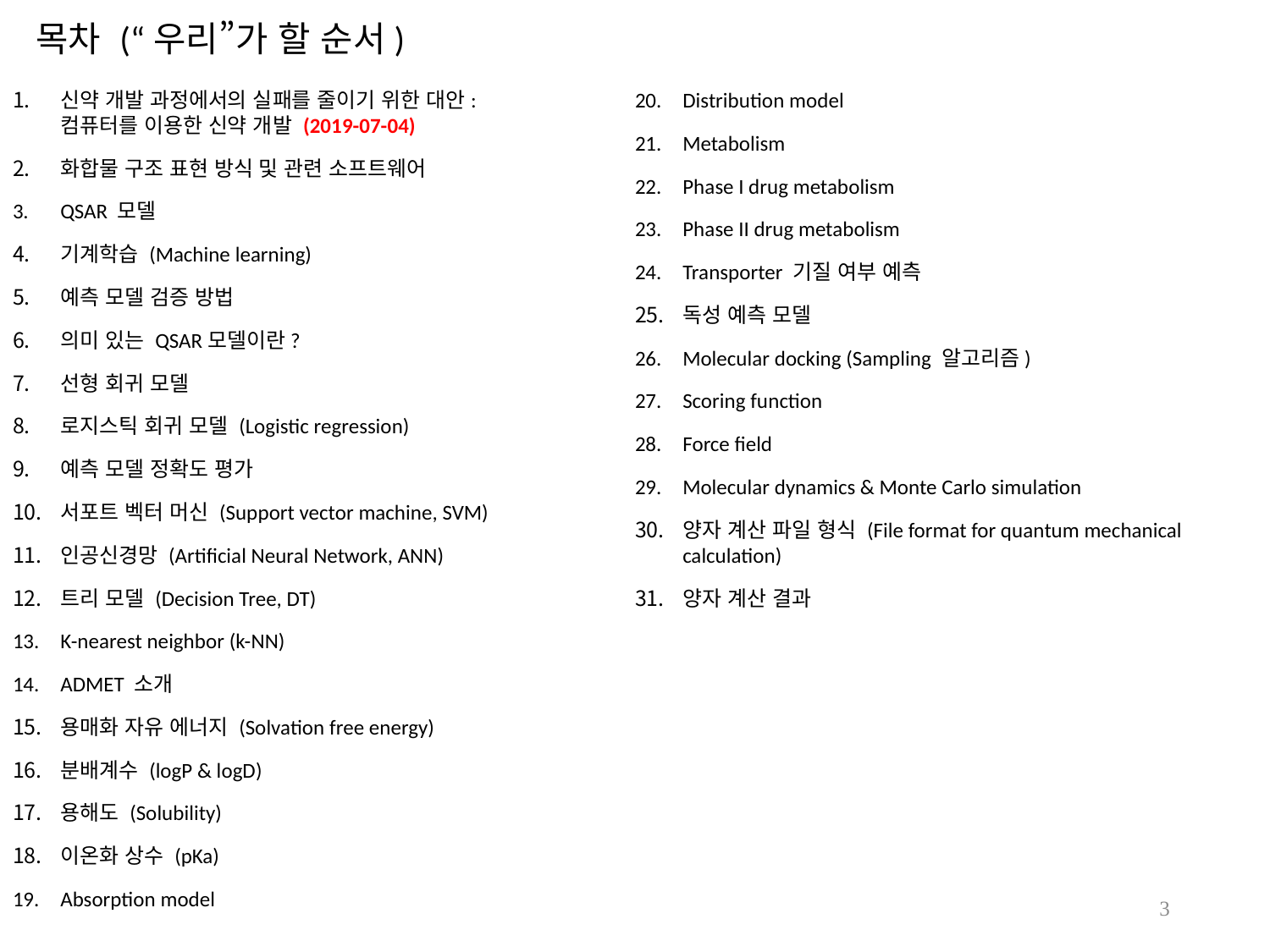

# 목차 (“우리”가 할 순서)
신약 개발 과정에서의 실패를 줄이기 위한 대안:
컴퓨터를 이용한 신약 개발 (2019-07-04)
화합물 구조 표현 방식 및 관련 소프트웨어
QSAR 모델
기계학습 (Machine learning)
예측 모델 검증 방법
의미 있는 QSAR모델이란?
선형 회귀 모델
로지스틱 회귀 모델 (Logistic regression)
예측 모델 정확도 평가
서포트 벡터 머신 (Support vector machine, SVM)
인공신경망 (Artificial Neural Network, ANN)
트리 모델 (Decision Tree, DT)
K-nearest neighbor (k-NN)
ADMET 소개
용매화 자유 에너지 (Solvation free energy)
분배계수 (logP & logD)
용해도 (Solubility)
이온화 상수 (pKa)
Absorption model
Distribution model
Metabolism
Phase I drug metabolism
Phase II drug metabolism
Transporter 기질 여부 예측
독성 예측 모델
Molecular docking (Sampling 알고리즘)
Scoring function
Force field
Molecular dynamics & Monte Carlo simulation
양자 계산 파일 형식 (File format for quantum mechanical calculation)
양자 계산 결과

3